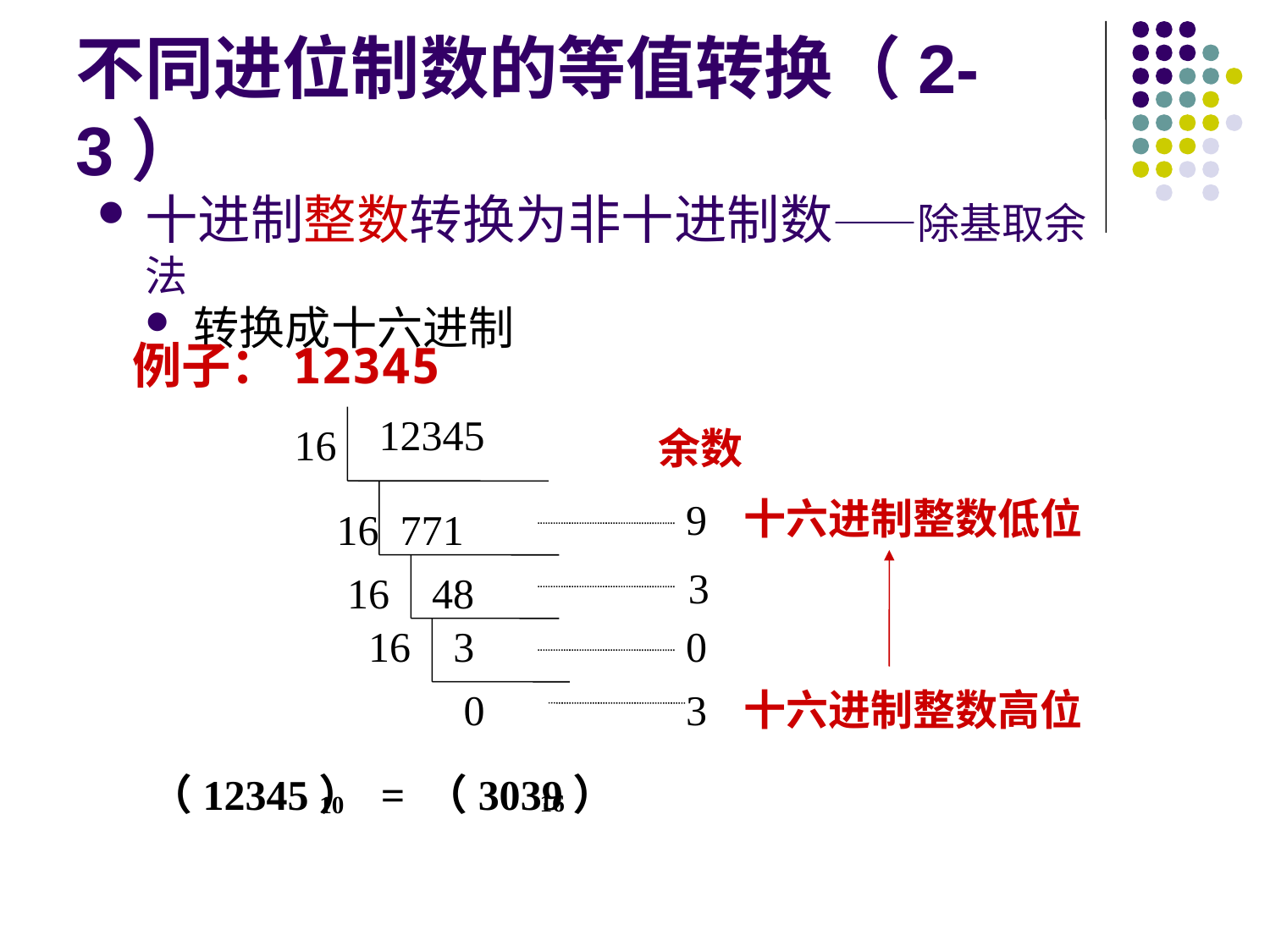

# 不同进位制数的等值转换（2-3）
十进制整数转换为非十进制数——除基取余法
转换成十六进制

例子：12345
12345

16
余数

十六进制整数低位
9
16
771

3
16
48

16
3
0

0
3
十六进制整数高位

（12345） = （3039）
16
10

11